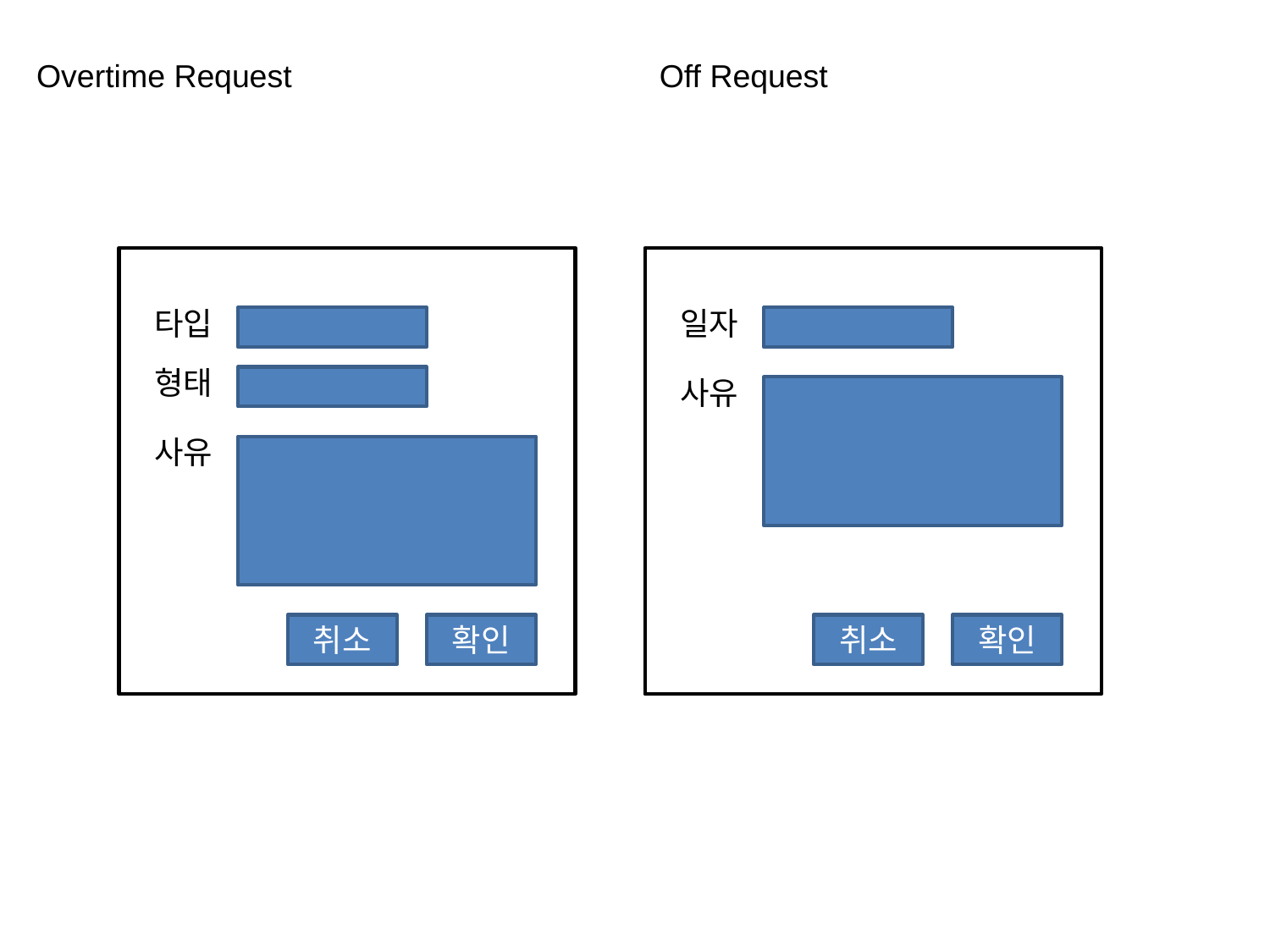

Overtime Request
Off Request

타입
일자

형태

사유

사유

취소
확인
취소
확인